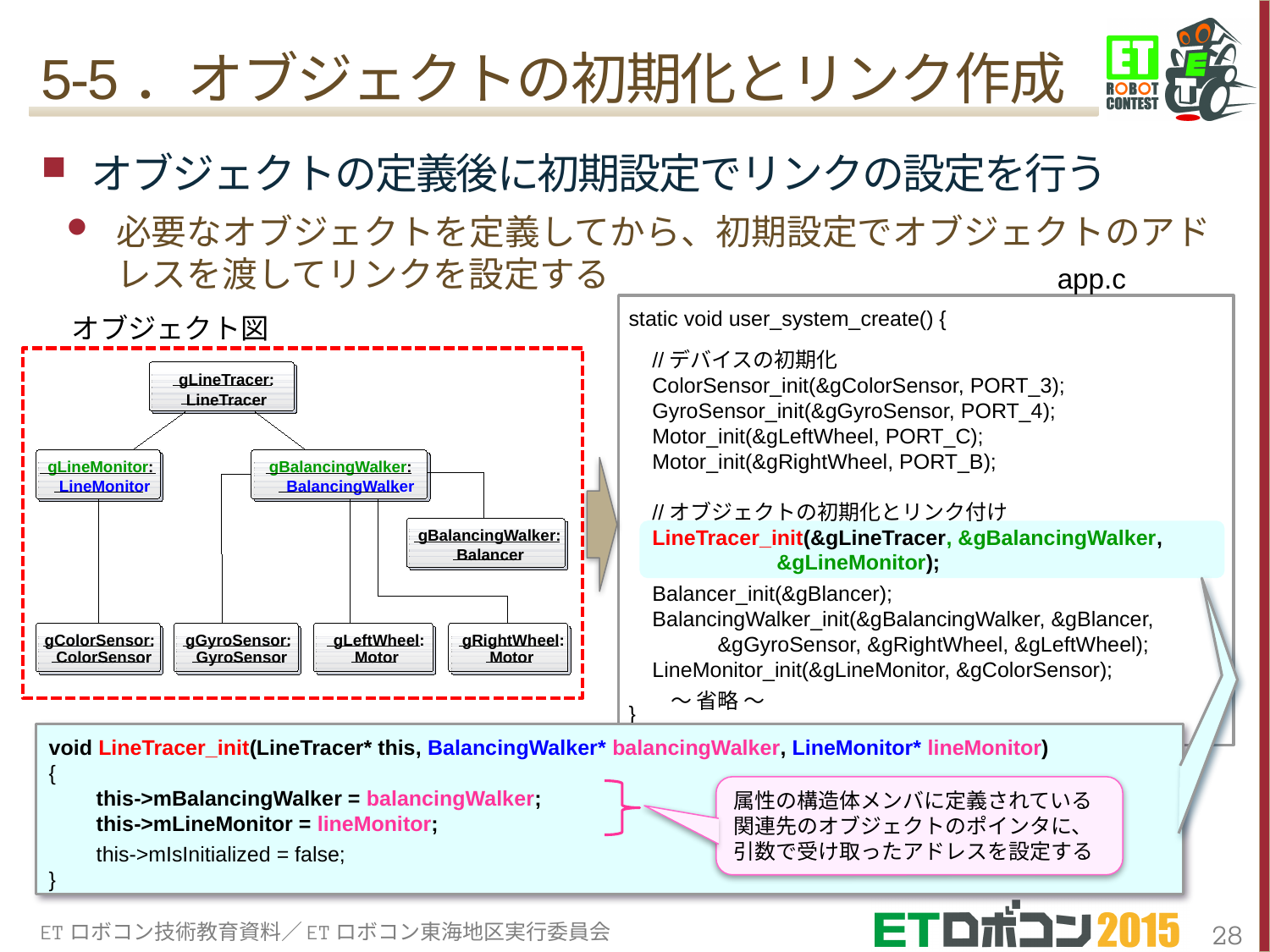

# 5-5．オブジェクトの初期化とリンク作成
オブジェクトの定義後に初期設定でリンクの設定を行う
必要なオブジェクトを定義してから、初期設定でオブジェクトのアドレスを渡してリンクを設定する

app.c
static void user_system_create() {

    //デバイスの初期化
    ColorSensor_init(&gColorSensor, PORT_3);
    GyroSensor_init(&gGyroSensor, PORT_4);
    Motor_init(&gLeftWheel, PORT_C);
    Motor_init(&gRightWheel, PORT_B);

    //オブジェクトの初期化とリンク付け
    LineTracer_init(&gLineTracer, &gBalancingWalker,
                         &gLineMonitor);
    Balancer_init(&gBlancer);
    BalancingWalker_init(&gBalancingWalker, &gBlancer,
               &gGyroSensor, &gRightWheel, &gLeftWheel);
    LineMonitor_init(&gLineMonitor, &gColorSensor);
　　～ 省略 ～
}
オブジェクト図

gLineTracer:

LineTracer

gLineMonitor:
gBalancingWalker:

LineMonitor
BalancingWalker

gBalancingWalker:

Balancer

gColorSensor:

ColorSensor

gGyroSensor:
gLeftWheel:
gRightWheel:

GyroSensor
Motor
Motor

void LineTracer_init(LineTracer* this, BalancingWalker* balancingWalker, LineMonitor* lineMonitor)
{
　　this->mBalancingWalker = balancingWalker;
　　this->mLineMonitor = lineMonitor;
　　this->mIsInitialized = false;
}
属性の構造体メンバに定義されている関連先のオブジェクトのポインタに、引数で受け取ったアドレスを設定する

ETロボコン技術教育資料／ETロボコン東海地区実行委員会
28